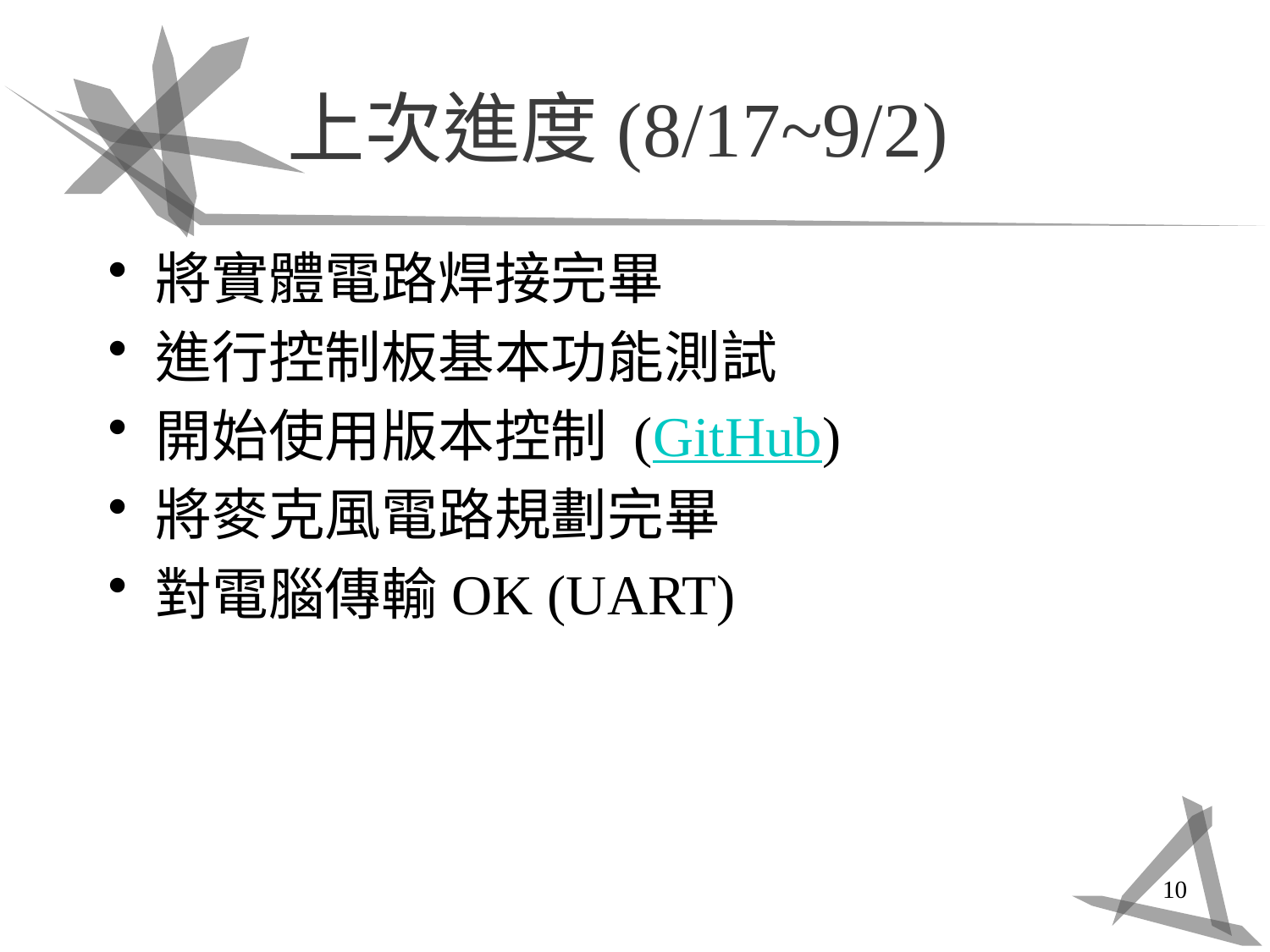

# 上次進度(8/17~9/2)
將實體電路焊接完畢
進行控制板基本功能測試
開始使用版本控制 (GitHub)
將麥克風電路規劃完畢
對電腦傳輸OK (UART)

10